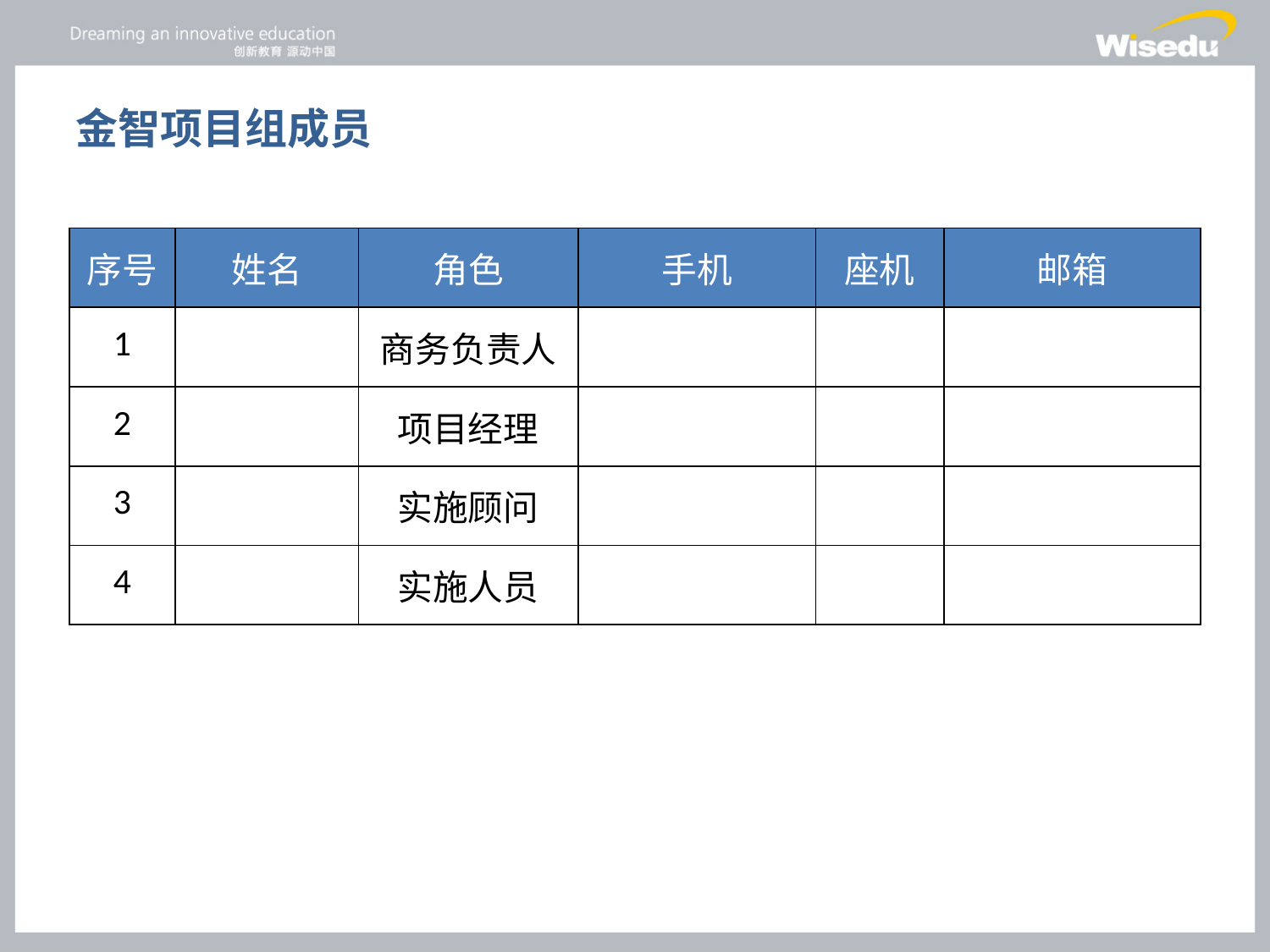

# 金智项目组成员
| 序号 | 姓名 | 角色 | 手机 | 座机 | 邮箱 |
| --- | --- | --- | --- | --- | --- |
| 1 |  | 商务负责人 |  |  |  |
| 2 |  | 项目经理 |  |  |  |
| 3 |  | 实施顾问 |  |  |  |
| 4 |  | 实施人员 |  |  |  |